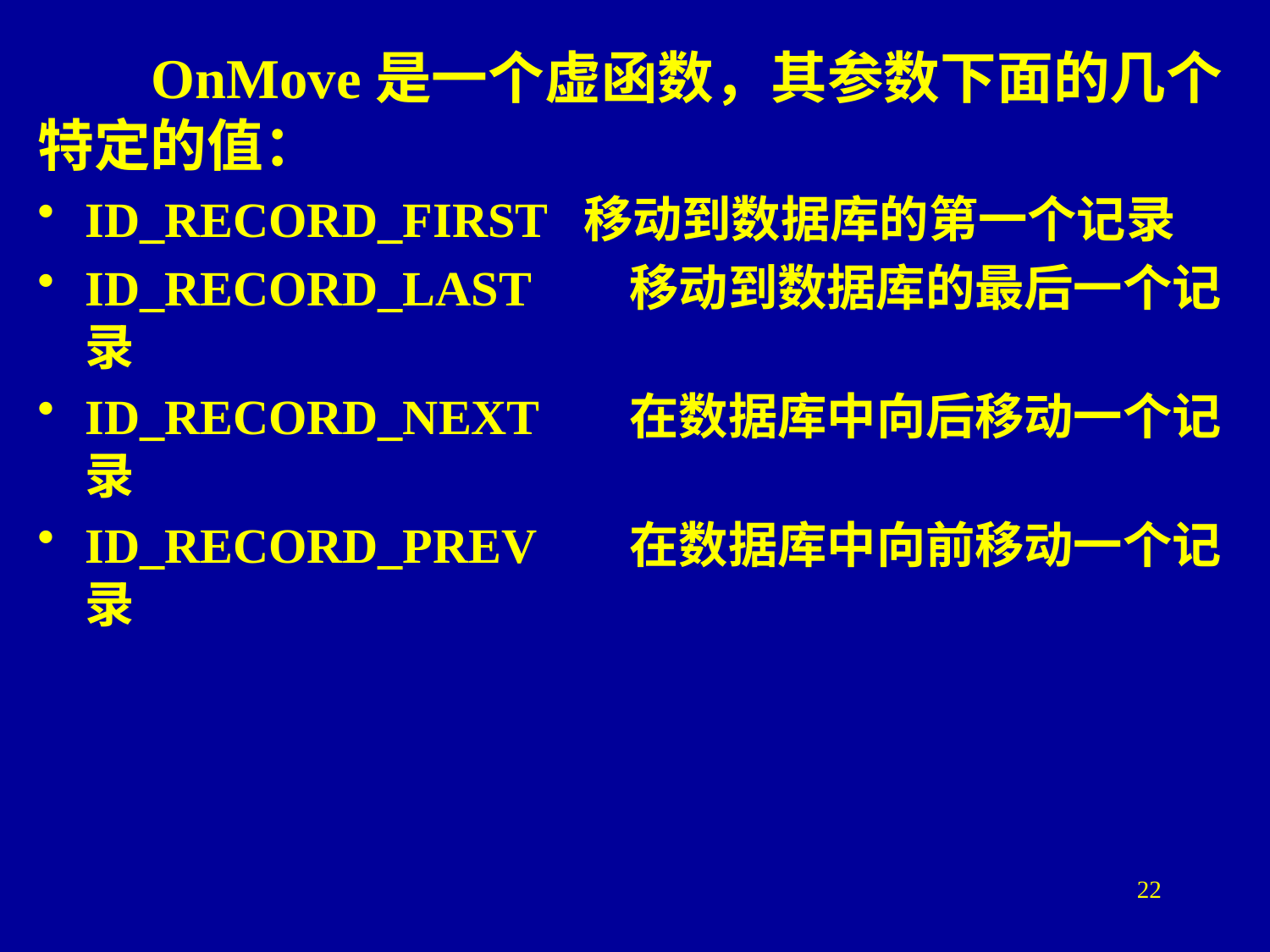

OnMove是一个虚函数，其参数下面的几个特定的值：
ID_RECORD_FIRST  移动到数据库的第一个记录
ID_RECORD_LAST	  移动到数据库的最后一个记录
ID_RECORD_NEXT	  在数据库中向后移动一个记录
ID_RECORD_PREV	  在数据库中向前移动一个记录

22